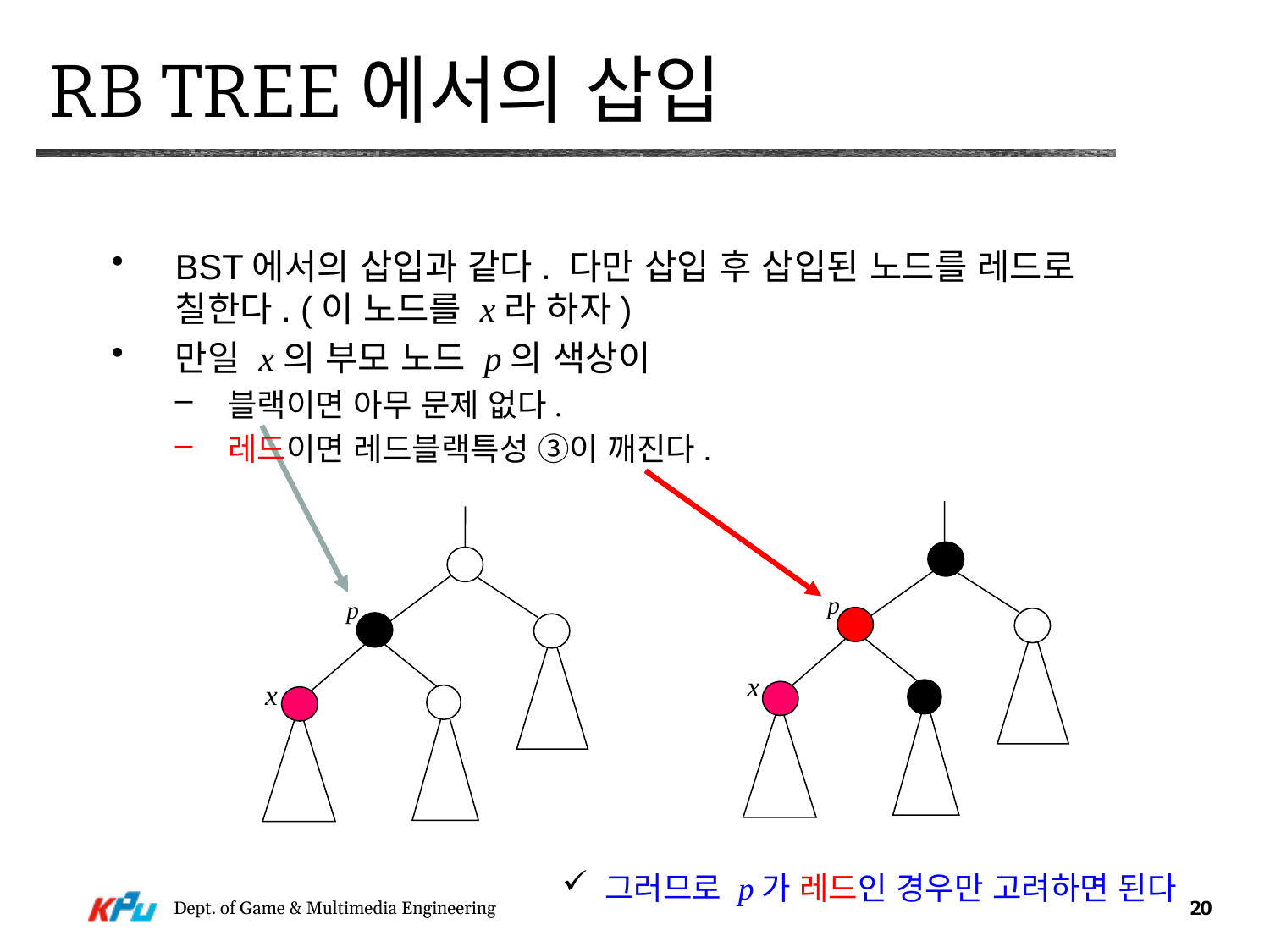

# Rb tree에서의 삽입

BST에서의 삽입과 같다. 다만 삽입 후 삽입된 노드를 레드로 칠한다. (이 노드를 x라 하자)
만일 x의 부모 노드 p의 색상이
블랙이면 아무 문제 없다.
레드이면 레드블랙특성 ③이 깨진다.

p
p

x
x

 그러므로 p가 레드인 경우만 고려하면 된다
Dept. of Game & Multimedia Engineering
20